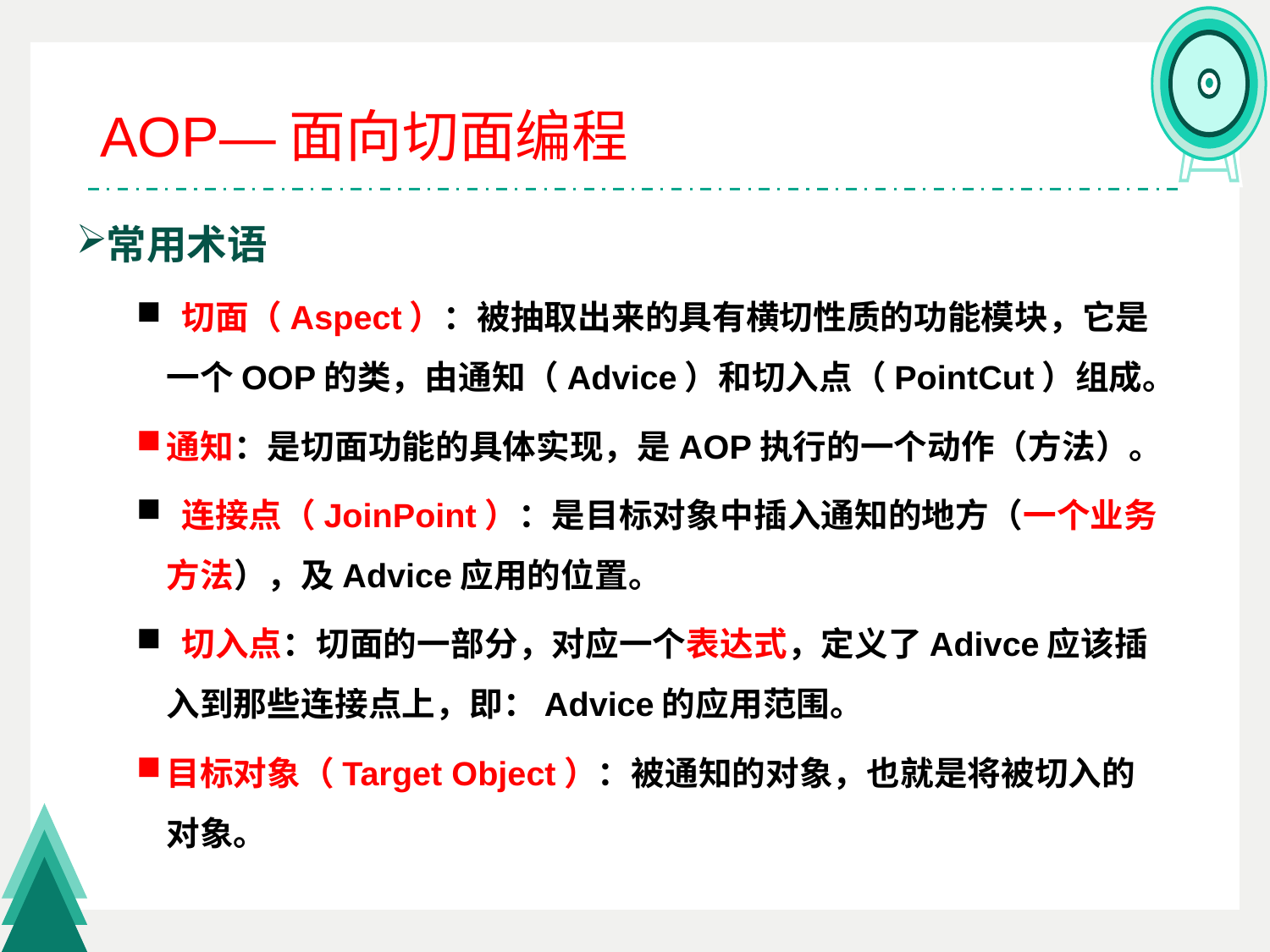

# AOP—面向切面编程
常用术语
 切面（Aspect）：被抽取出来的具有横切性质的功能模块，它是一个OOP的类，由通知（Advice）和切入点（PointCut）组成。
通知：是切面功能的具体实现，是AOP执行的一个动作（方法）。
 连接点（JoinPoint）：是目标对象中插入通知的地方（一个业务方法），及Advice应用的位置。
 切入点：切面的一部分，对应一个表达式，定义了Adivce应该插入到那些连接点上，即：Advice的应用范围。
目标对象（Target Object）：被通知的对象，也就是将被切入的对象。